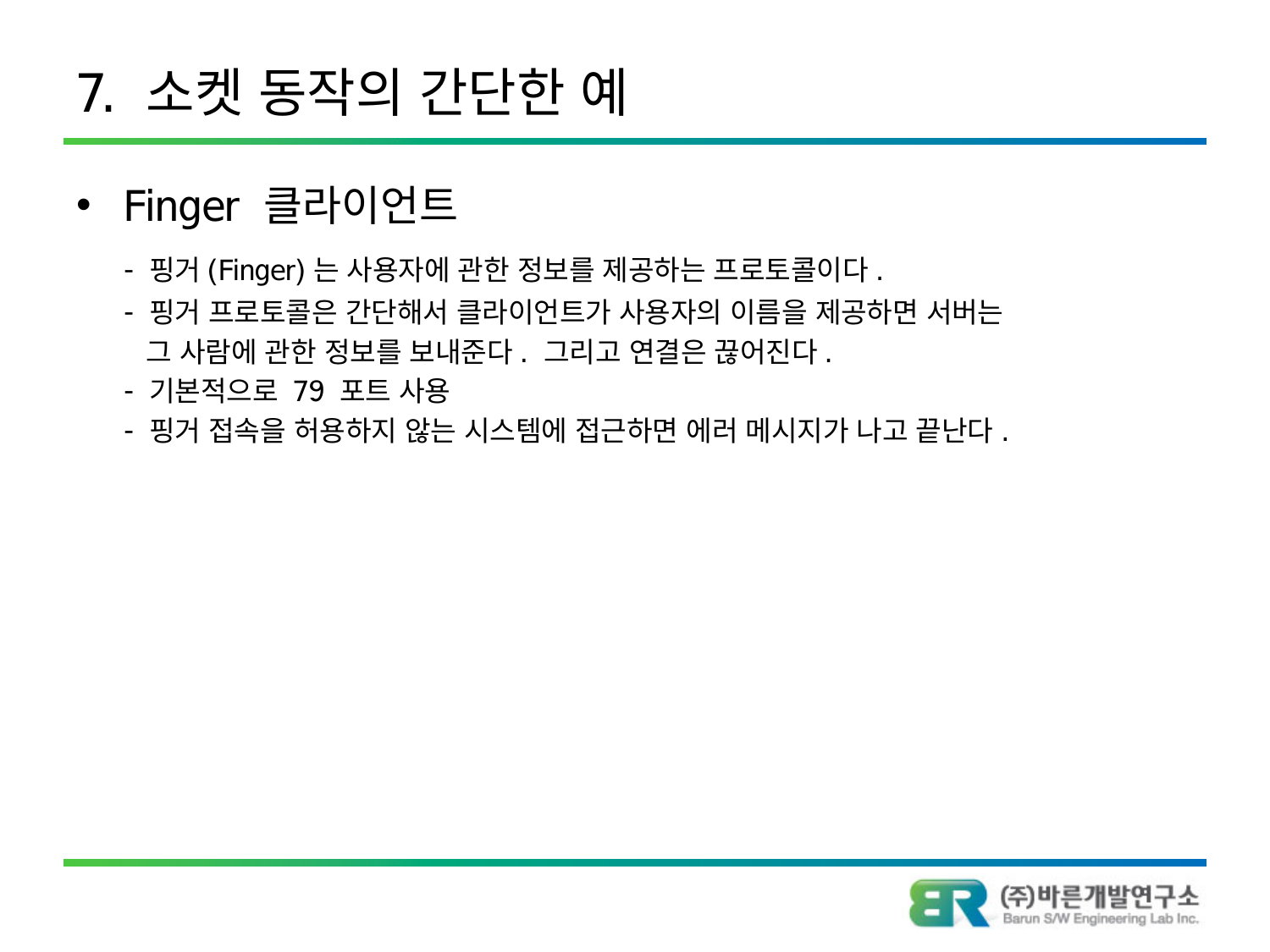

# 7. 소켓 동작의 간단한 예
Finger 클라이언트
	- 핑거(Finger)는 사용자에 관한 정보를 제공하는 프로토콜이다.
	- 핑거 프로토콜은 간단해서 클라이언트가 사용자의 이름을 제공하면 서버는
	  그 사람에 관한 정보를 보내준다. 그리고 연결은 끊어진다.
	- 기본적으로 79 포트 사용
	- 핑거 접속을 허용하지 않는 시스템에 접근하면 에러 메시지가 나고 끝난다.